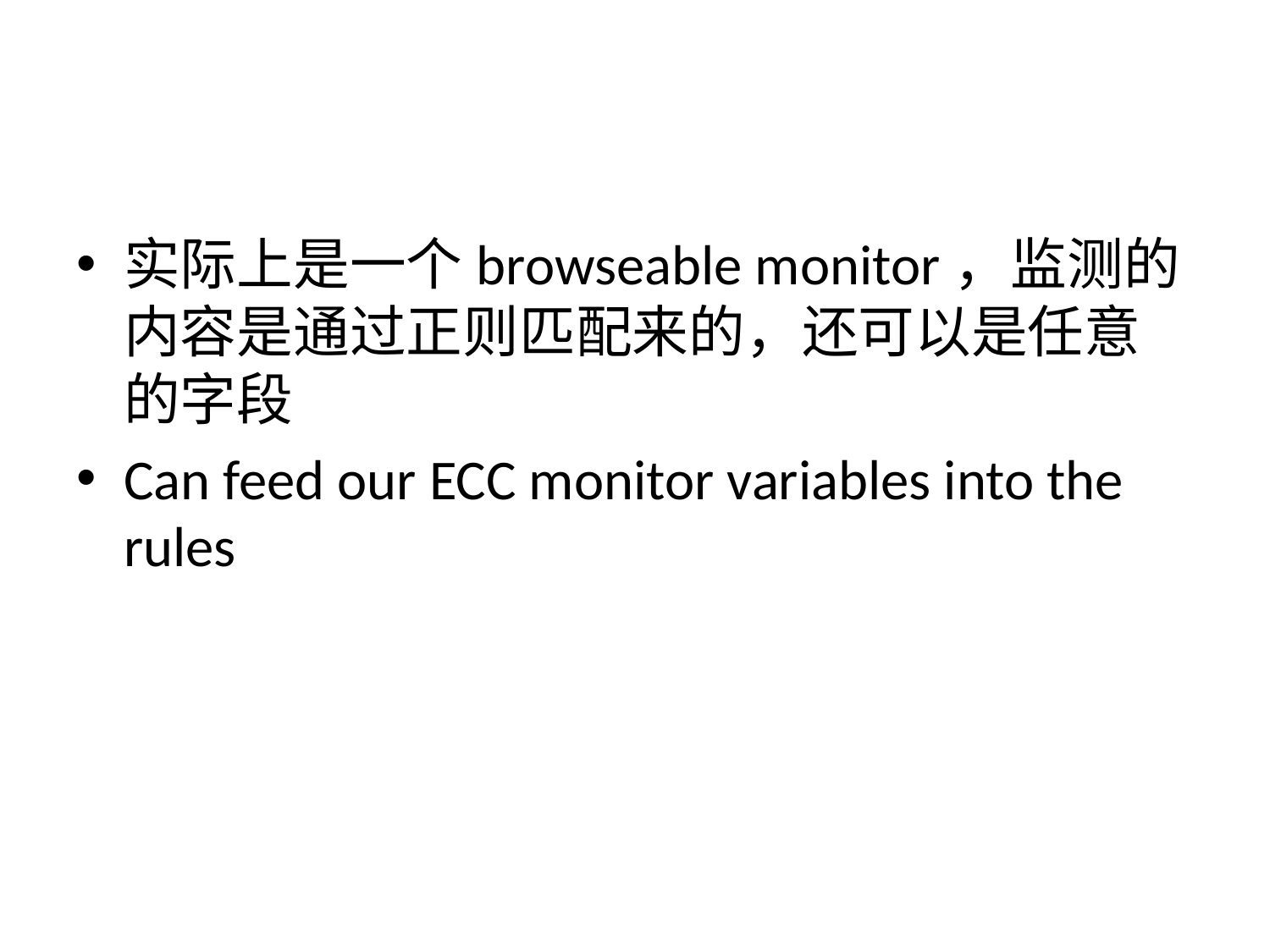

#
实际上是一个browseable monitor，监测的内容是通过正则匹配来的，还可以是任意的字段
Can feed our ECC monitor variables into the rules